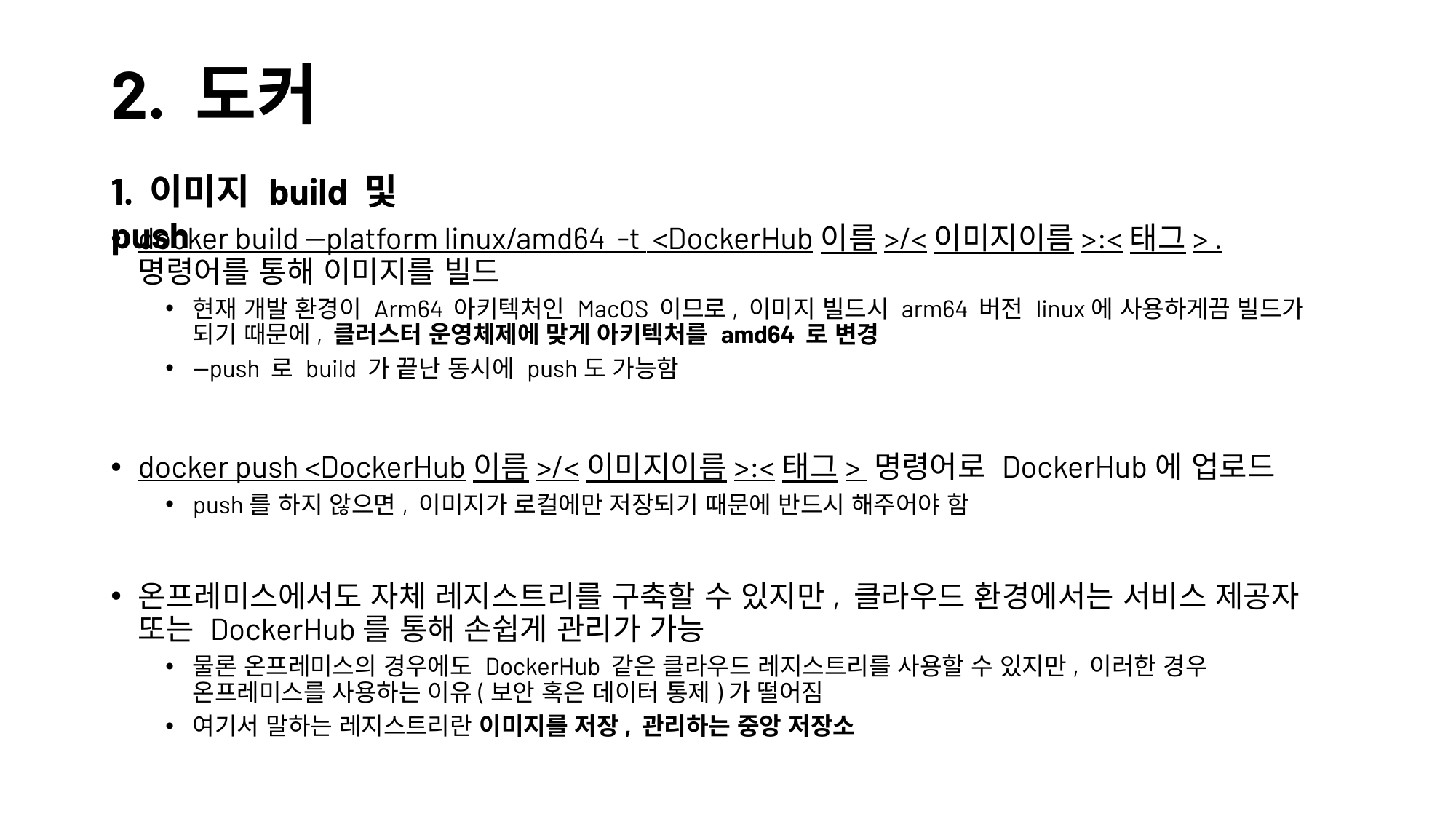

# 2. 도커
1. 이미지 build 및 push
docker build --platform linux/amd64  -t  <DockerHub이름>/<이미지이름>:<태그> .
명령어를 통해 이미지를 빌드
현재 개발 환경이 Arm64 아키텍처인 MacOS 이므로, 이미지 빌드시 arm64 버전 linux에 사용하게끔 빌드가 되기 때문에, 클러스터 운영체제에 맞게 아키텍처를 amd64 로 변경
--push 로 build 가 끝난 동시에 push도 가능함

docker push <DockerHub이름>/<이미지이름>:<태그> 명령어로 DockerHub에 업로드
push를 하지 않으면, 이미지가 로컬에만 저장되기 때문에 반드시 해주어야 함

온프레미스에서도 자체 레지스트리를 구축할 수 있지만, 클라우드 환경에서는 서비스 제공자 또는 DockerHub를 통해 손쉽게 관리가 가능
물론 온프레미스의 경우에도 DockerHub 같은 클라우드 레지스트리를 사용할 수 있지만, 이러한 경우 온프레미스를 사용하는 이유(보안 혹은 데이터 통제)가 떨어짐
여기서 말하는 레지스트리란 이미지를 저장, 관리하는 중앙 저장소